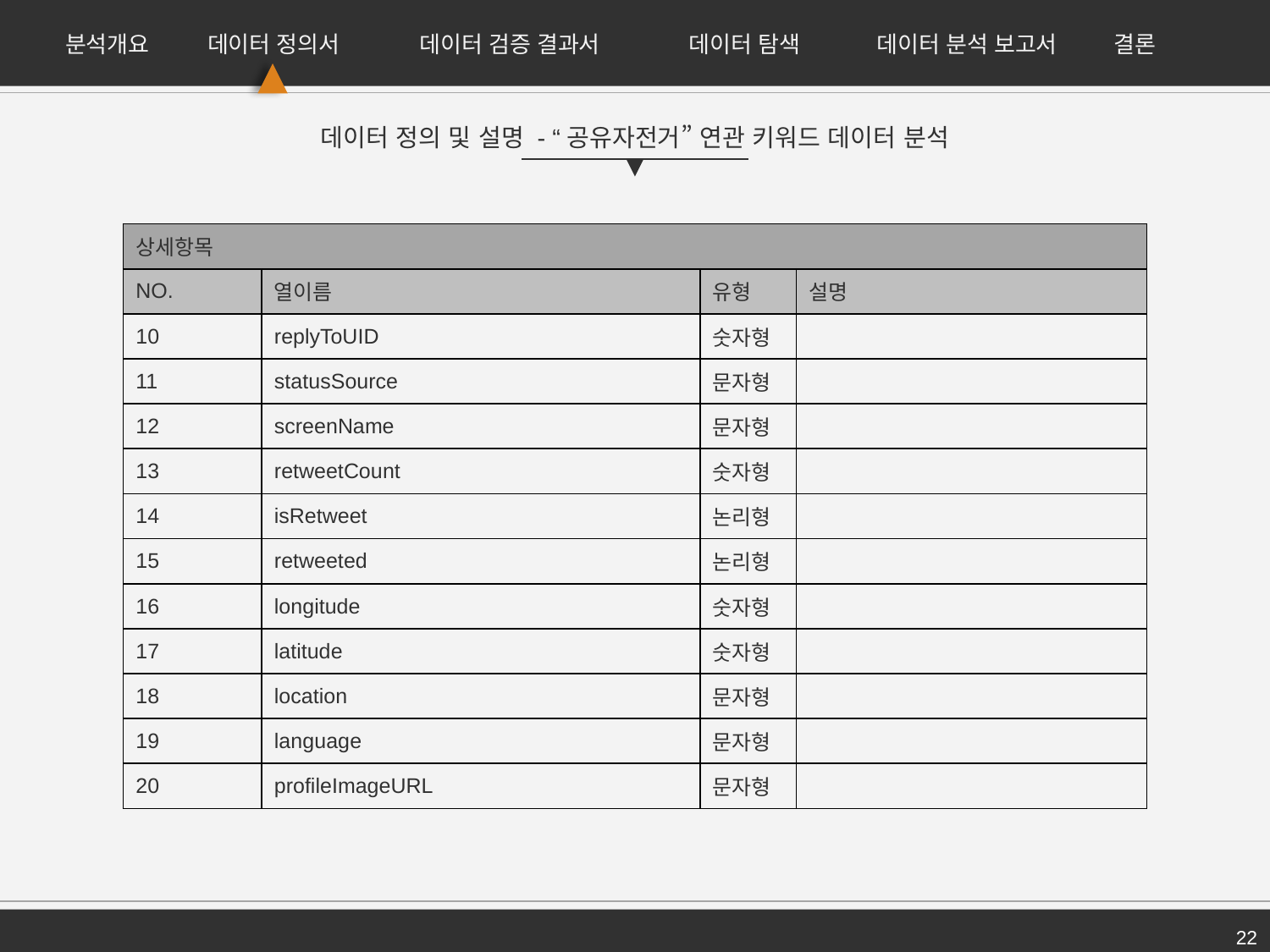

분석개요
데이터 정의서
데이터 검증 결과서
데이터 탐색
데이터 분석 보고서
결론

데이터 정의 및 설명 - “공유자전거” 연관 키워드 데이터 분석

| 상세항목 |  |  |  |
| --- | --- | --- | --- |
| NO. | 열이름 | 유형 | 설명 |
| 10 | replyToUID | 숫자형 |  |
| 11 | statusSource | 문자형 |  |
| 12 | screenName | 문자형 |  |
| 13 | retweetCount | 숫자형 |  |
| 14 | isRetweet | 논리형 |  |
| 15 | retweeted | 논리형 |  |
| 16 | longitude | 숫자형 |  |
| 17 | latitude | 숫자형 |  |
| 18 | location | 문자형 |  |
| 19 | language | 문자형 |  |
| 20 | profileImageURL | 문자형 |  |

22